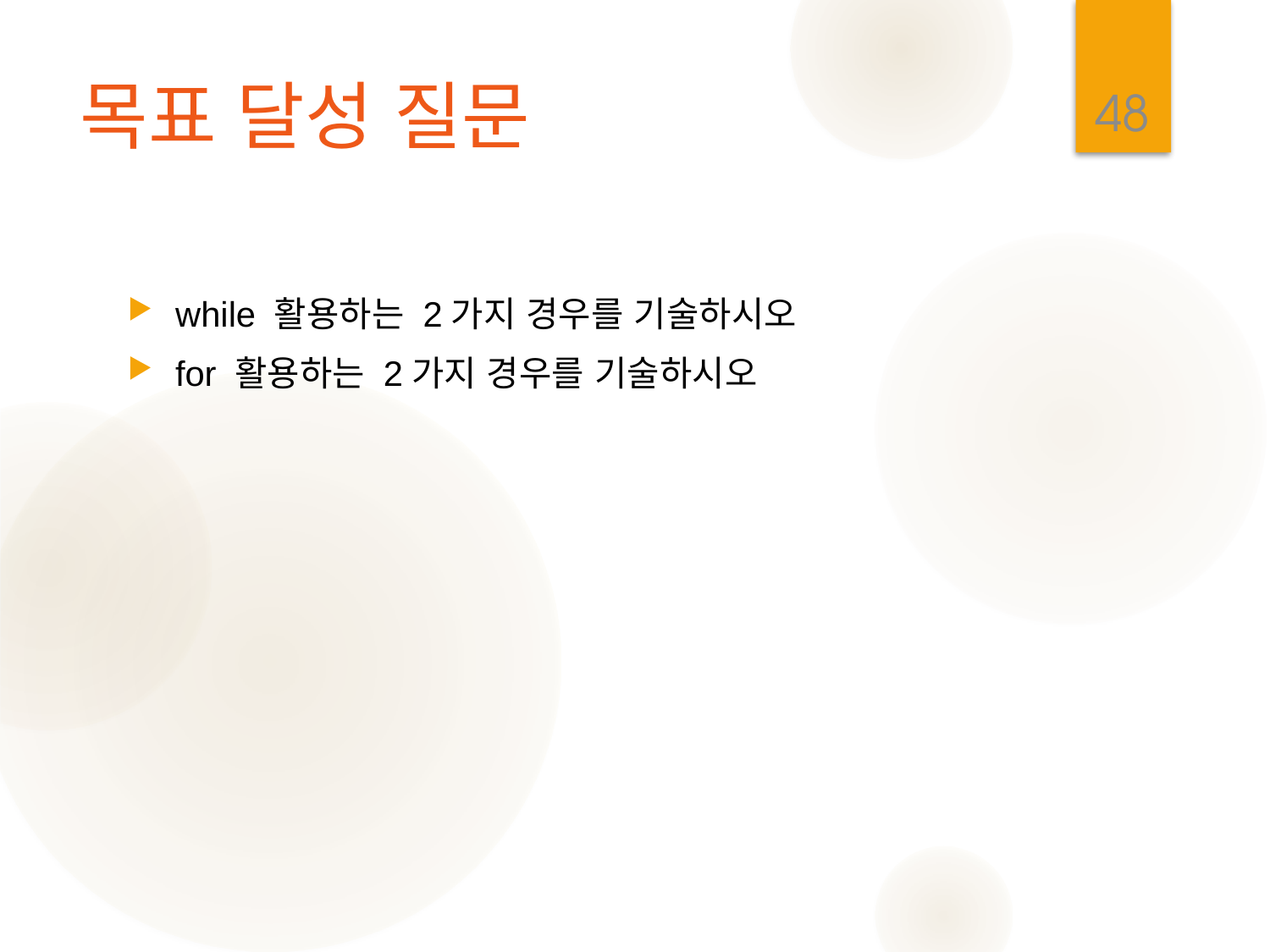

48
# 목표 달성 질문
while 활용하는 2가지 경우를 기술하시오
for 활용하는 2가지 경우를 기술하시오